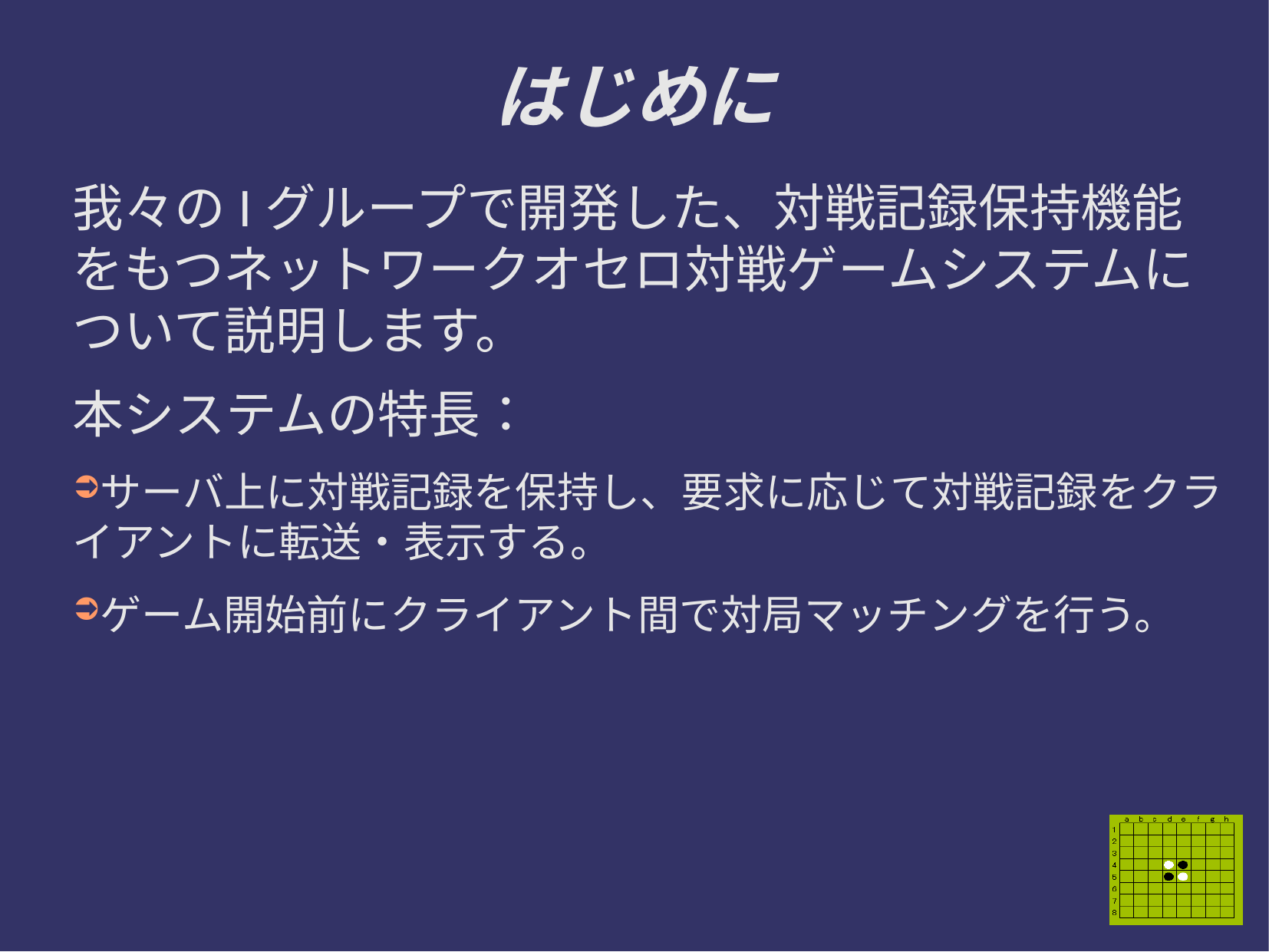

はじめに
我々のIグループで開発した、対戦記録保持機能をもつネットワークオセロ対戦ゲームシステムについて説明します。
本システムの特長：
サーバ上に対戦記録を保持し、要求に応じて対戦記録をクライアントに転送・表示する。
ゲーム開始前にクライアント間で対局マッチングを行う。